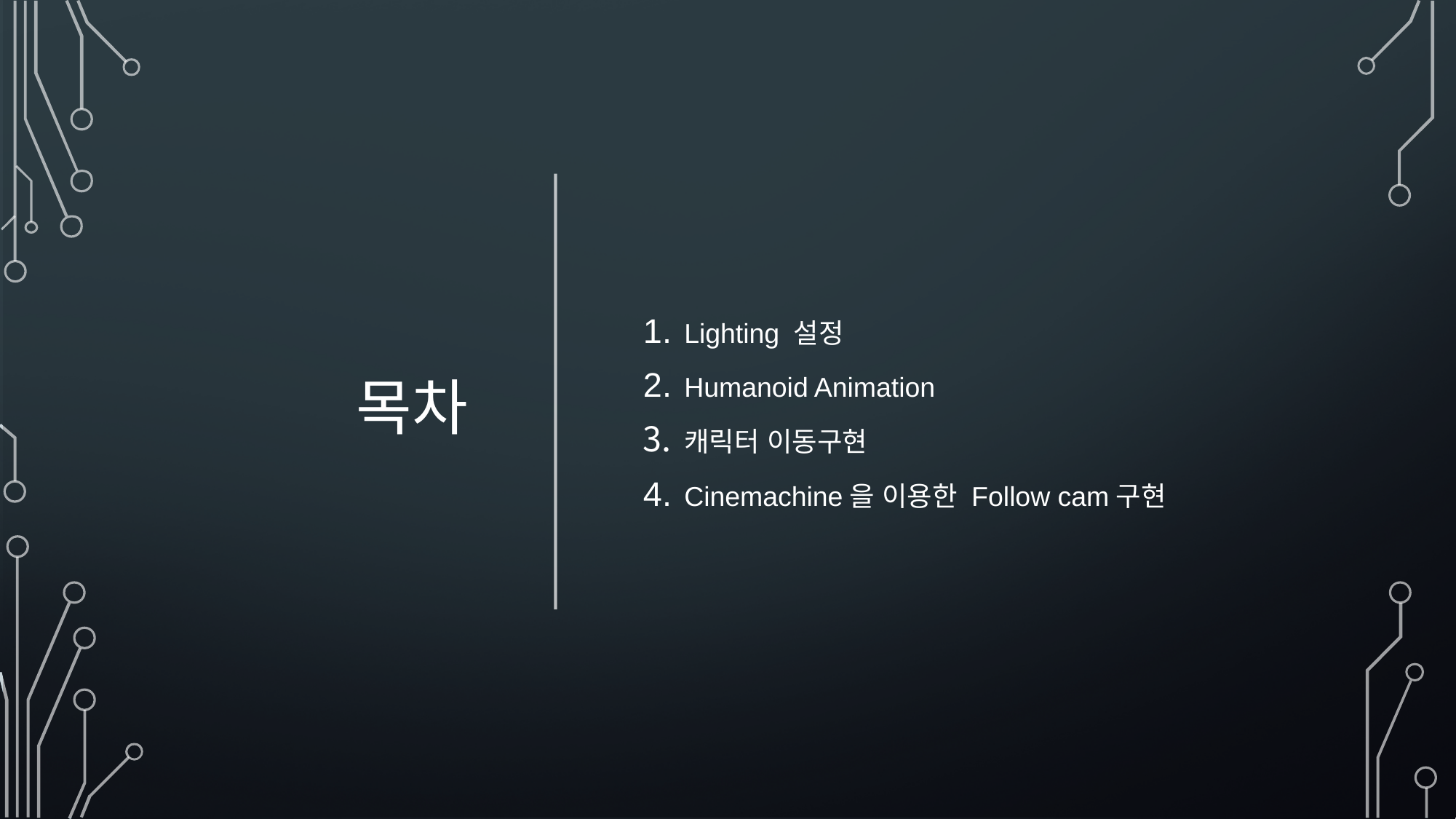

# 목차
Lighting 설정
Humanoid Animation
캐릭터 이동구현
Cinemachine을 이용한 Follow cam구현